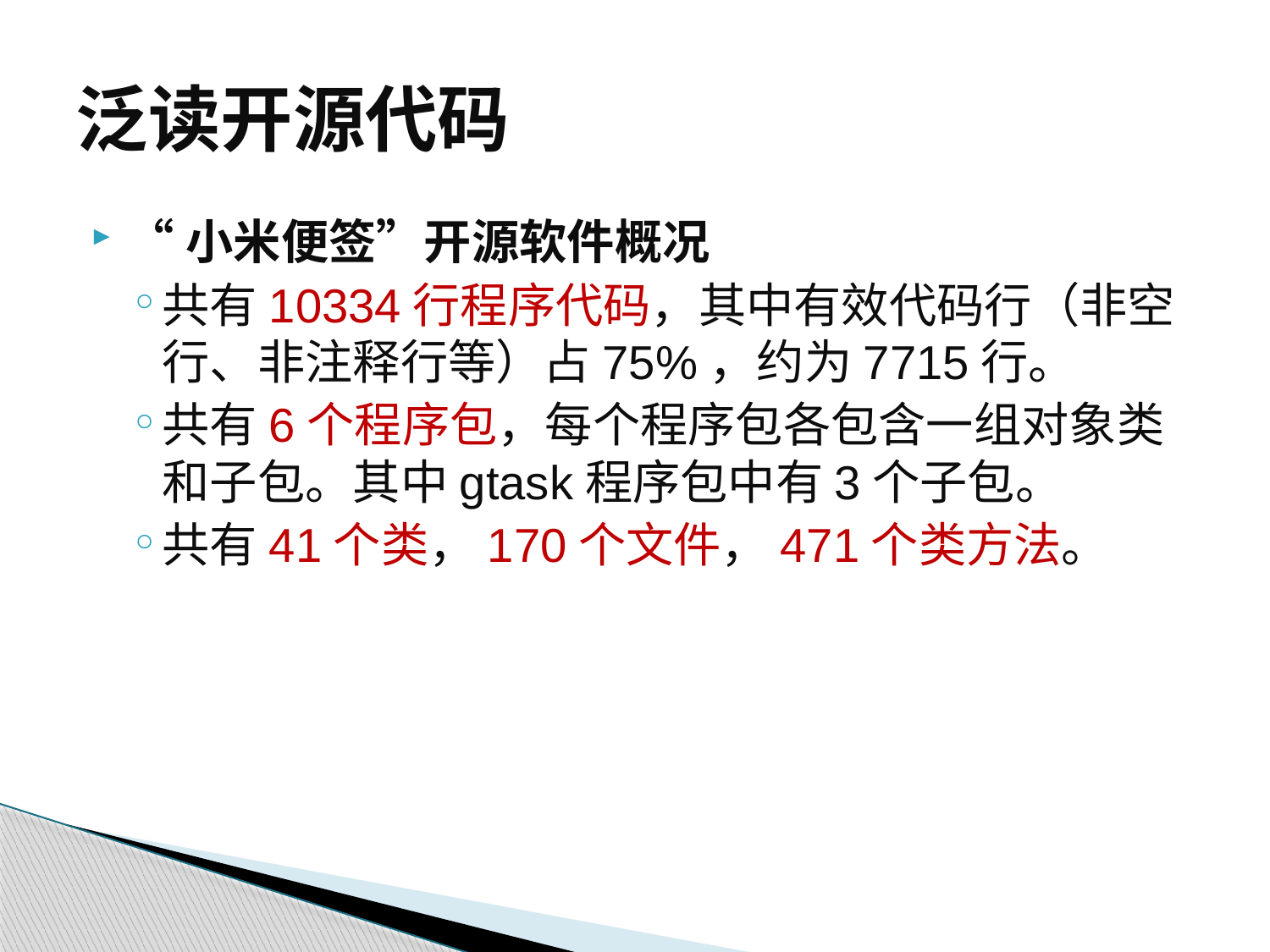

# 泛读开源代码
“小米便签”开源软件概况
共有10334行程序代码，其中有效代码行（非空行、非注释行等）占75%，约为7715行。
共有6个程序包，每个程序包各包含一组对象类和子包。其中gtask程序包中有3个子包。
共有41个类，170个文件，471个类方法。